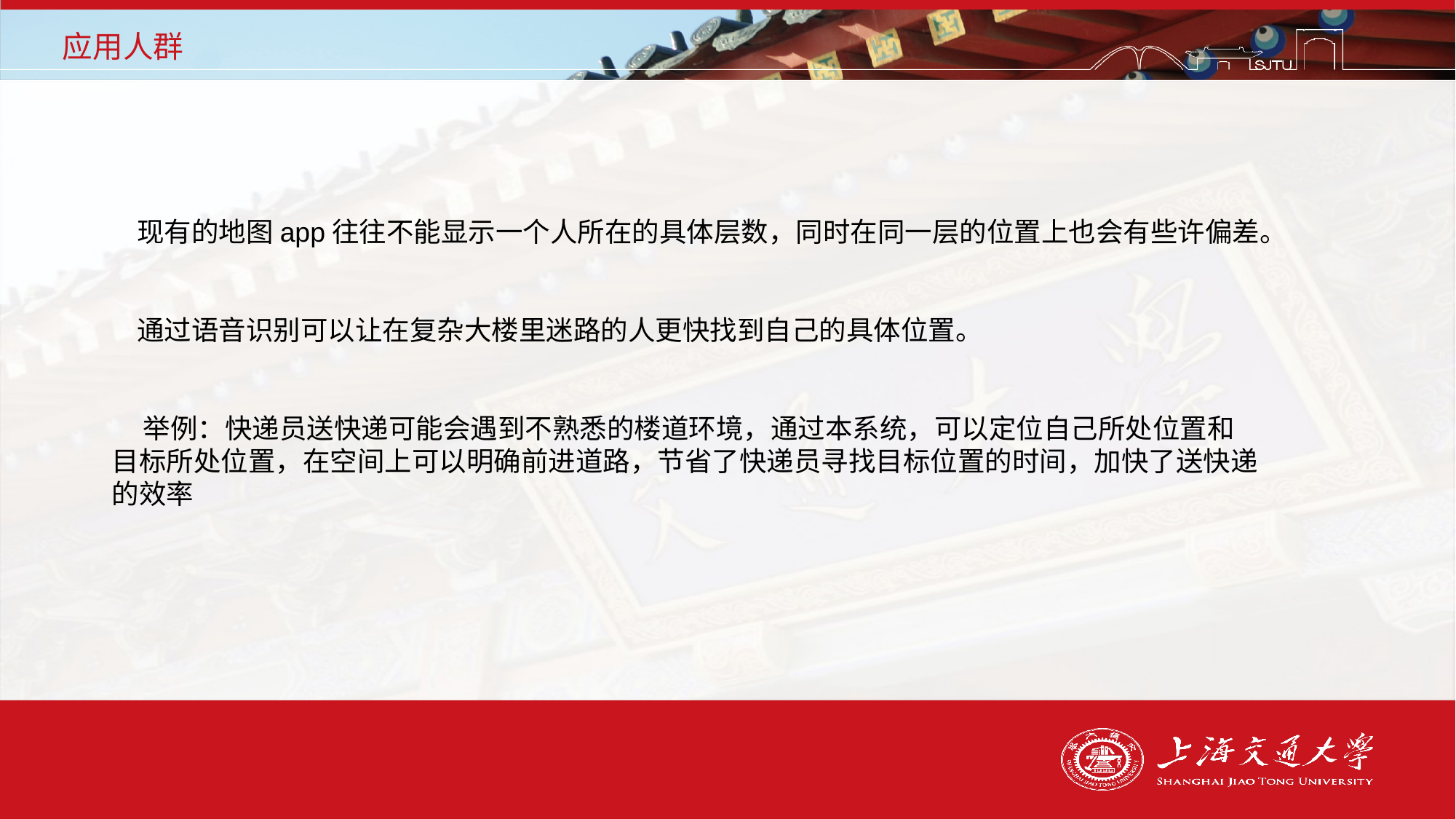

# 应用人群
   现有的地图app往往不能显示一个人所在的具体层数，同时在同一层的位置上也会有些许偏差。

   通过语音识别可以让在复杂大楼里迷路的人更快找到自己的具体位置。

    举例：快递员送快递可能会遇到不熟悉的楼道环境，通过本系统，可以定位自己所处位置和目标所处位置，在空间上可以明确前进道路，节省了快递员寻找目标位置的时间，加快了送快递的效率